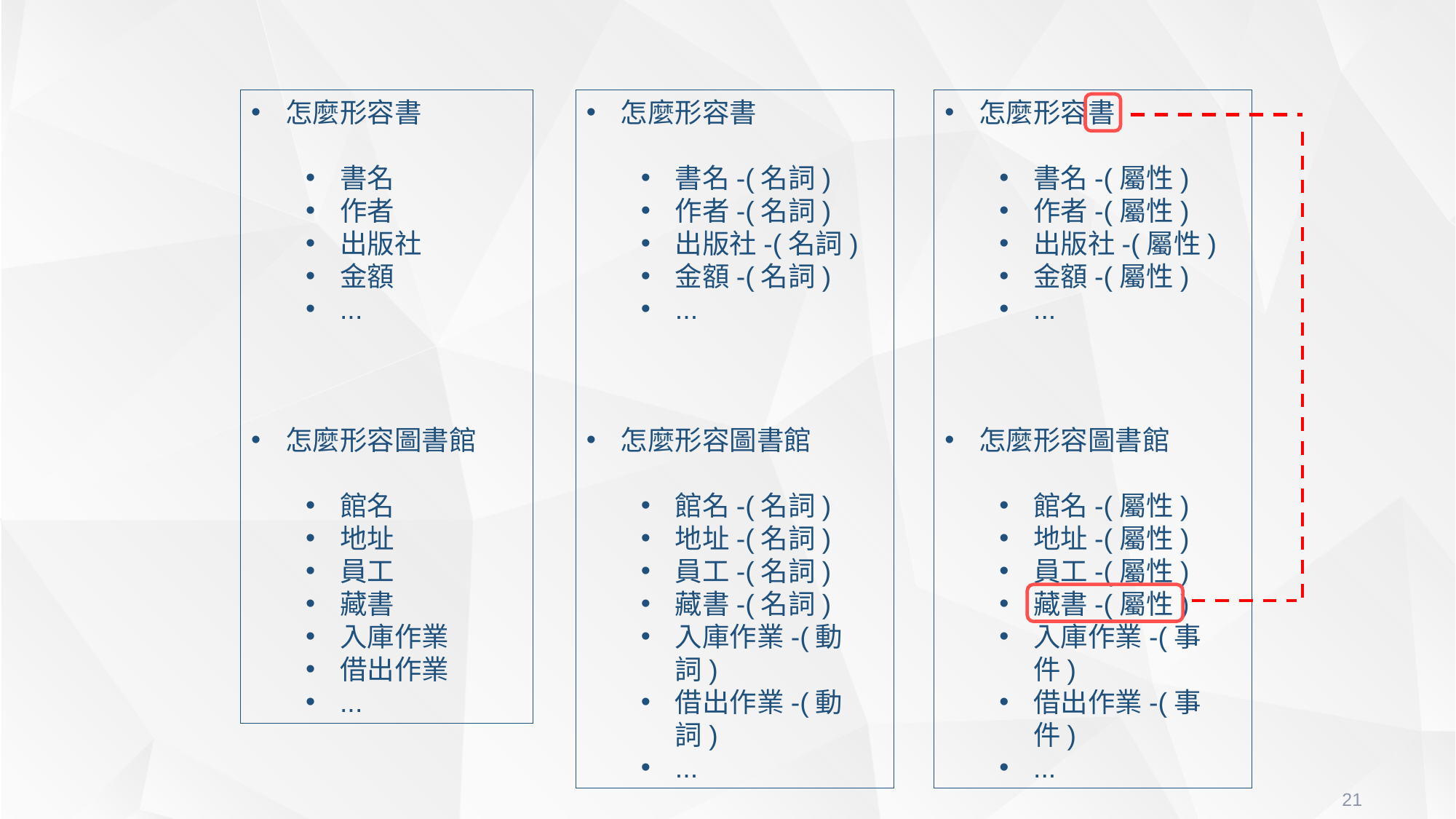

怎麼形容書

書名-(名詞)
作者-(名詞)
出版社-(名詞)
金額-(名詞)
...

怎麼形容圖書館

館名-(名詞)
地址-(名詞)
員工-(名詞)
藏書-(名詞)
入庫作業-(動詞)
借出作業-(動詞)
...
怎麼形容書

書名-(屬性)
作者-(屬性)
出版社-(屬性)
金額-(屬性)
...

怎麼形容圖書館

館名-(屬性)
地址-(屬性)
員工-(屬性)
藏書-(屬性)
入庫作業-(事件)
借出作業-(事件)
...
怎麼形容書

書名
作者
出版社
金額
...

怎麼形容圖書館

館名
地址
員工
藏書
入庫作業
借出作業
...